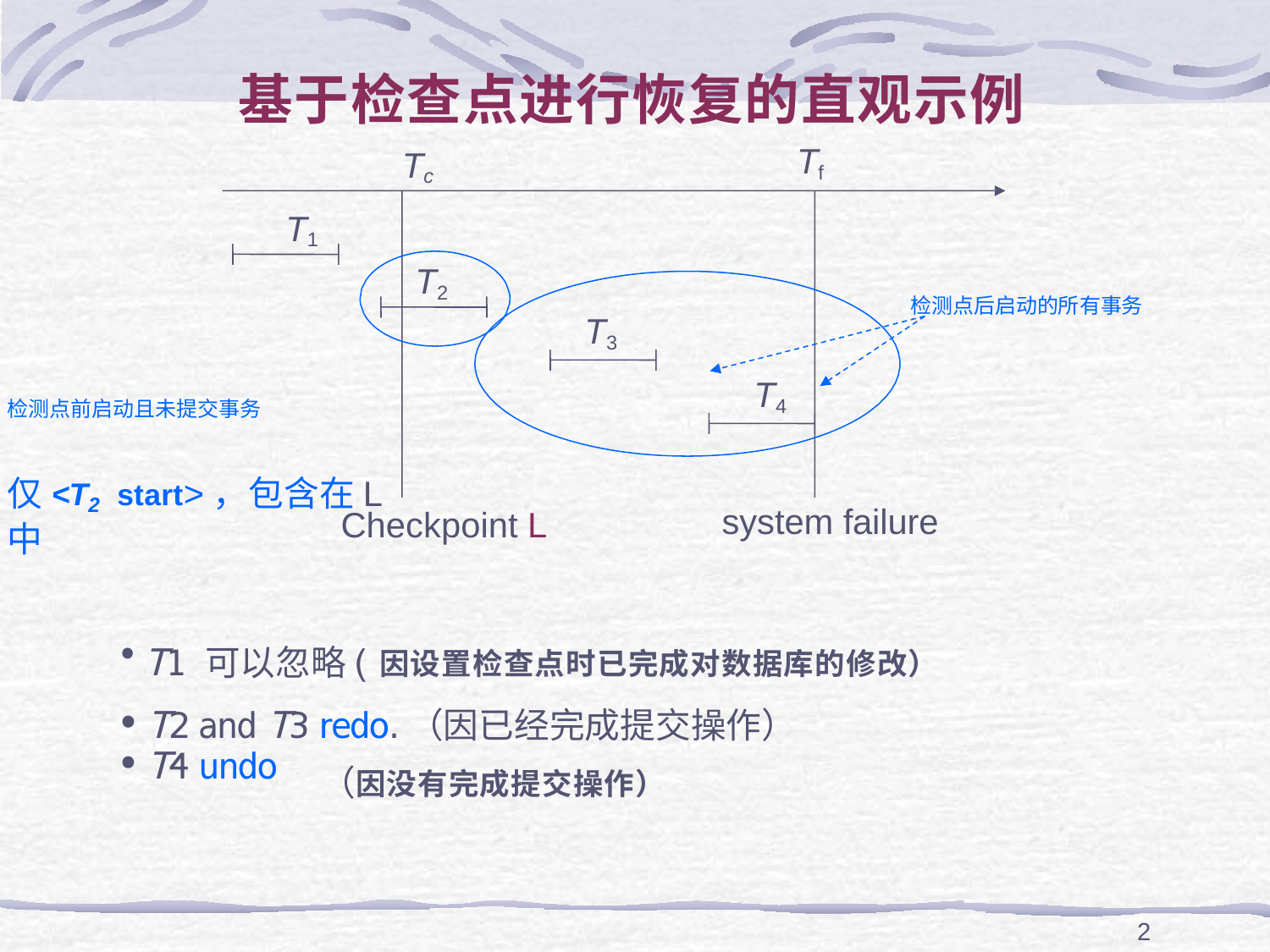

# 基于检查点进行恢复的直观示例

Tf
Tc

T1
T2

检测点后启动的所有事务

T3

T4
检测点前启动且未提交事务

仅<T2	start>，包含在L中

system failure
Checkpoint L
T1 可以忽略(因设置检查点时已完成对数据库的修改）
T2 and T3 redo.（因已经完成提交操作）
T4 undo
（因没有完成提交操作）

28